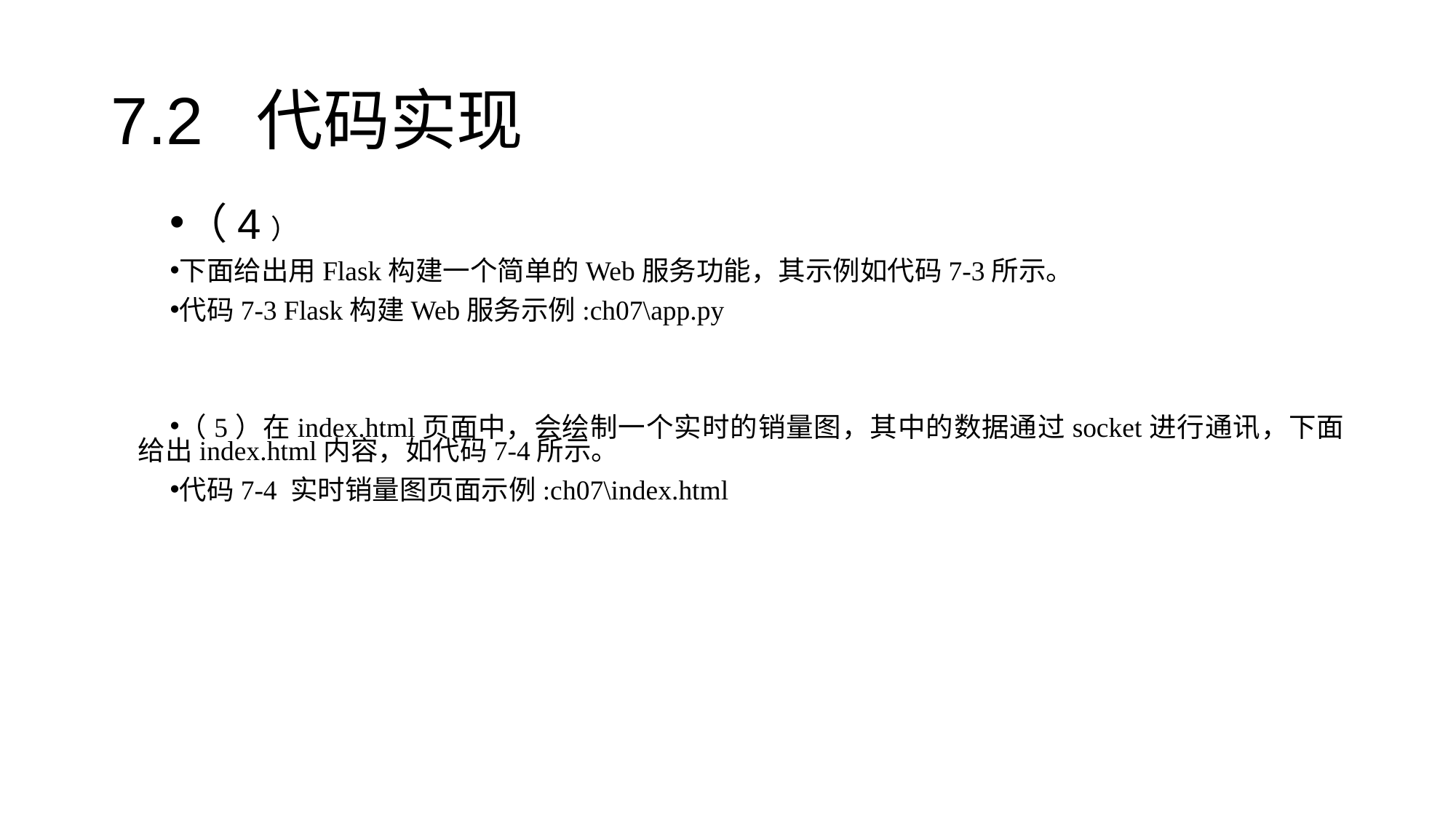

# 7.2  代码实现
（4）
下面给出用Flask构建一个简单的Web服务功能，其示例如代码7-3所示。
代码7-3 Flask构建Web服务示例:ch07\app.py

（5）在index.html页面中，会绘制一个实时的销量图，其中的数据通过socket进行通讯，下面给出index.html内容，如代码7-4所示。
代码7-4 实时销量图页面示例:ch07\index.html